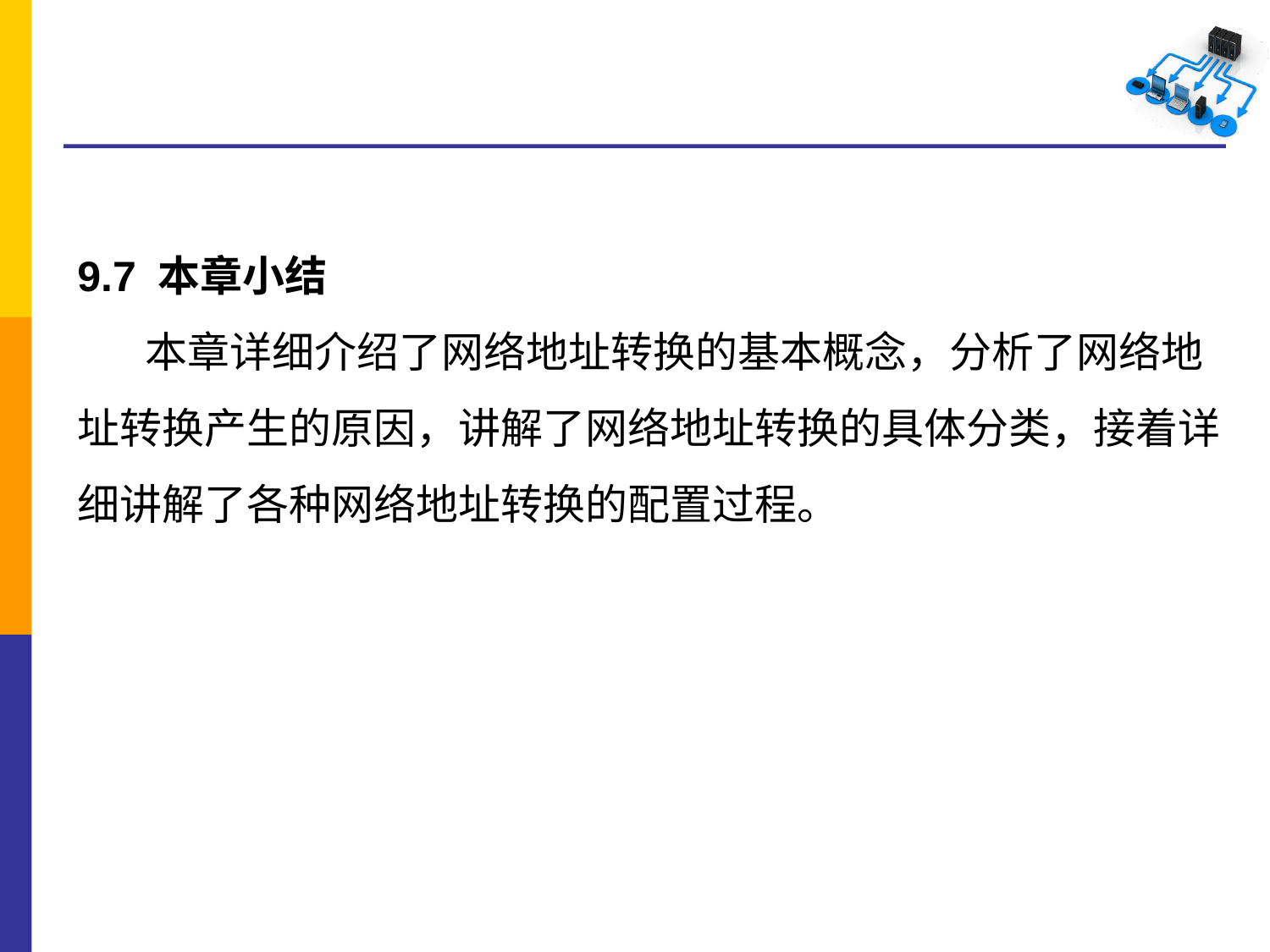

9.7 本章小结
      本章详细介绍了网络地址转换的基本概念，分析了网络地址转换产生的原因，讲解了网络地址转换的具体分类，接着详细讲解了各种网络地址转换的配置过程。